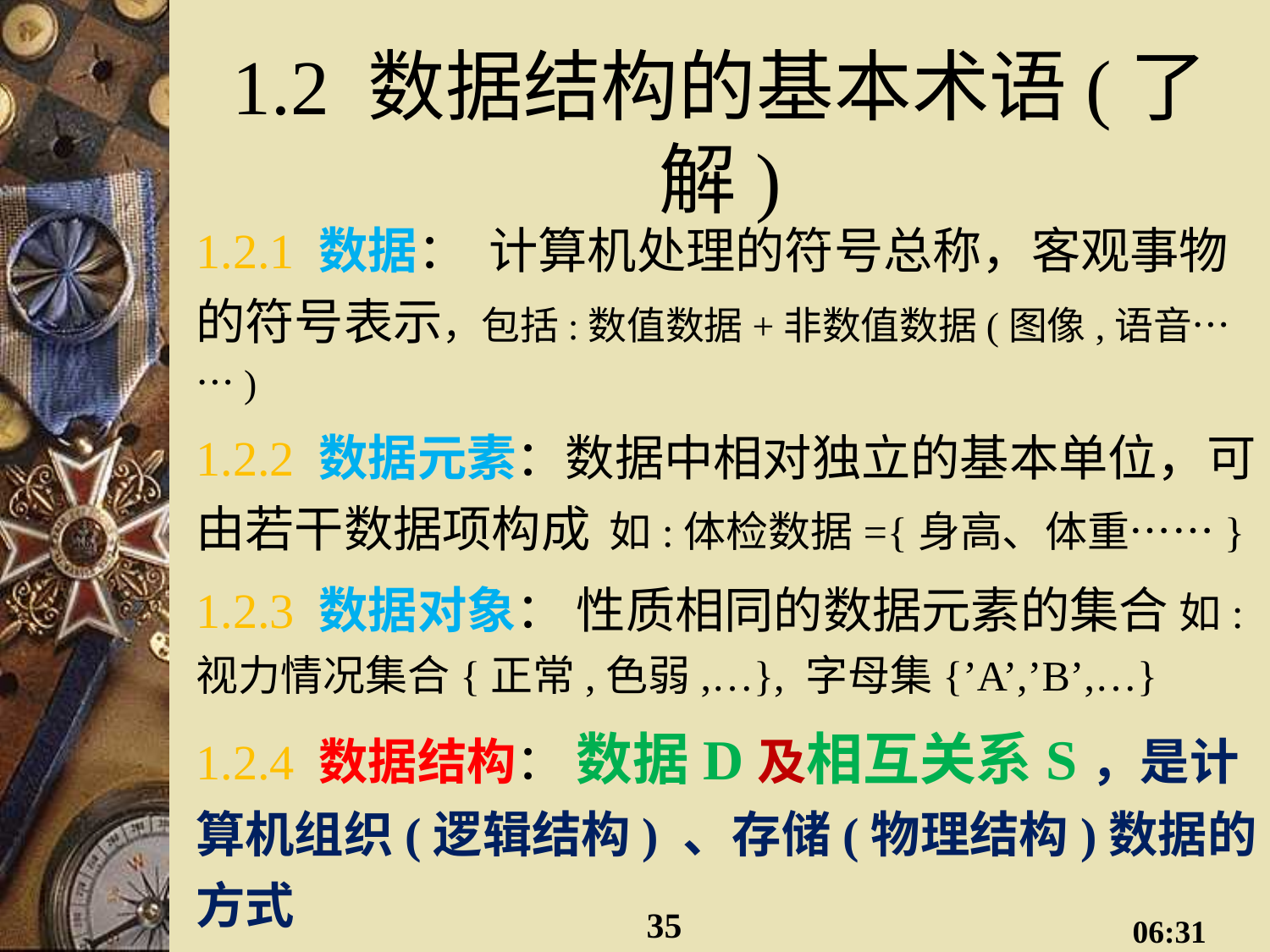

# 1.2 数据结构的基本术语(了解)
1.2.1 数据：  计算机处理的符号总称，客观事物的符号表示，包括:数值数据+非数值数据(图像,语音……)
1.2.2 数据元素：数据中相对独立的基本单位，可由若干数据项构成  如:体检数据={身高、体重……}
1.2.3 数据对象： 性质相同的数据元素的集合 如:视力情况集合{正常,色弱,…}, 字母集{’A’,’B’,…}
1.2.4 数据结构： 数据D及相互关系S，是计算机组织(逻辑结构) 、存储(物理结构)数据的方式
形式定义： Data_Structure = (D,S)